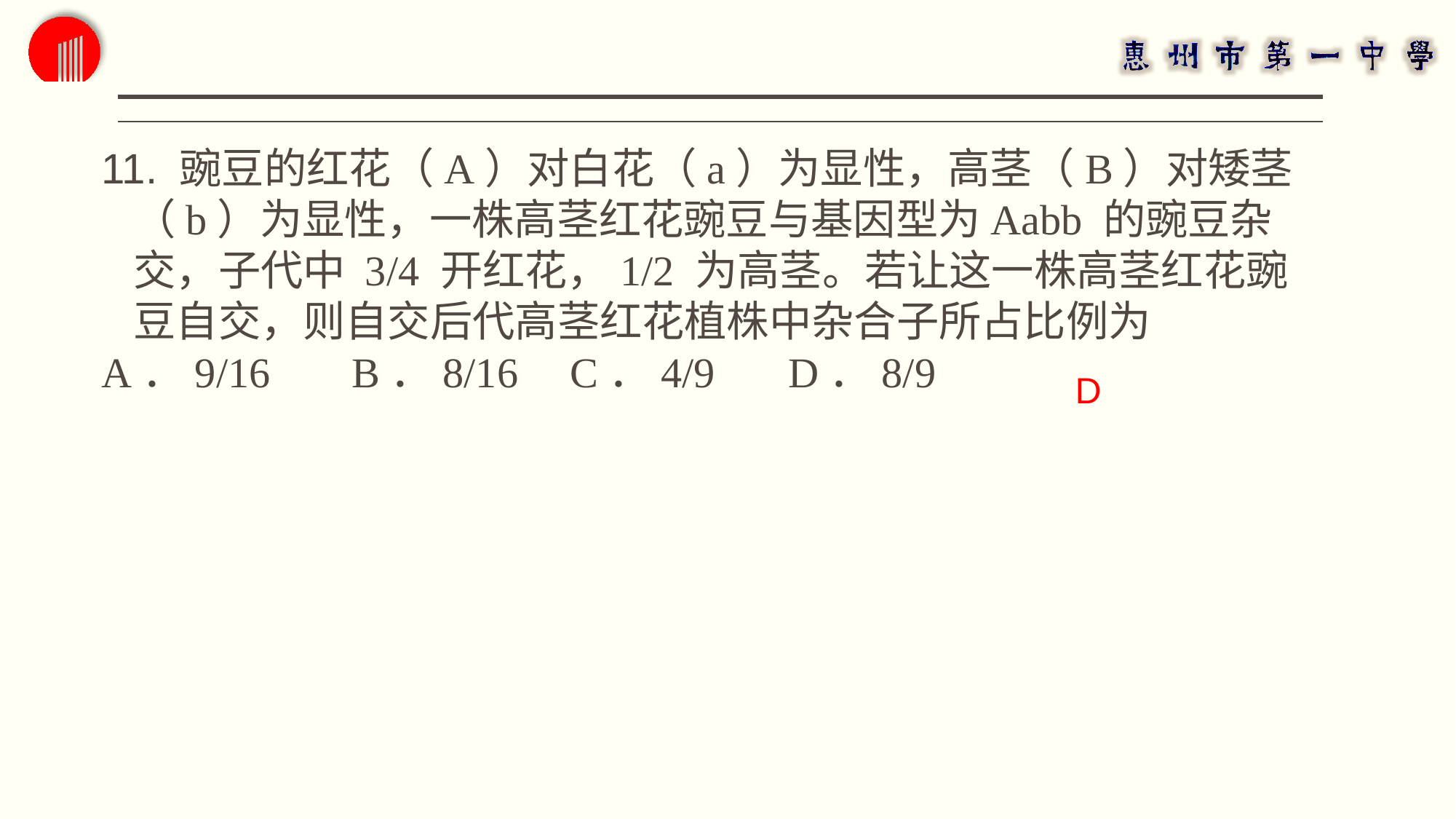

11. 豌豆的红花（A）对白花（a）为显性，高茎（B）对矮茎（b）为显性，一株高茎红花豌豆与基因型为Aabb 的豌豆杂交，子代中 3/4 开红花，1/2 为高茎。若让这一株高茎红花豌豆自交，则自交后代高茎红花植株中杂合子所占比例为
A．9/16	B．8/16	C．4/9 	D．8/9
D